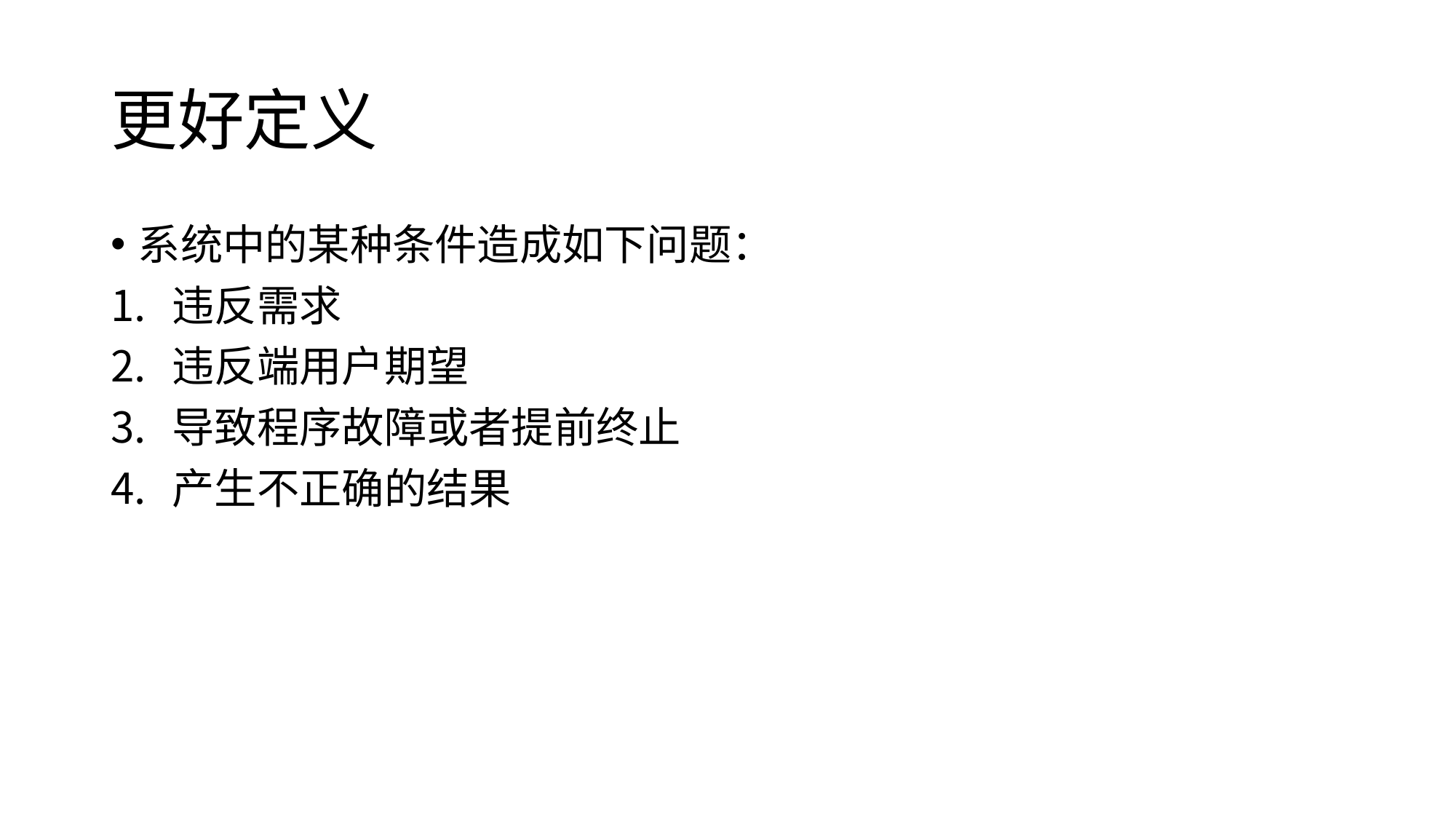

# 更好定义
系统中的某种条件造成如下问题：
违反需求
违反端用户期望
导致程序故障或者提前终止
产生不正确的结果